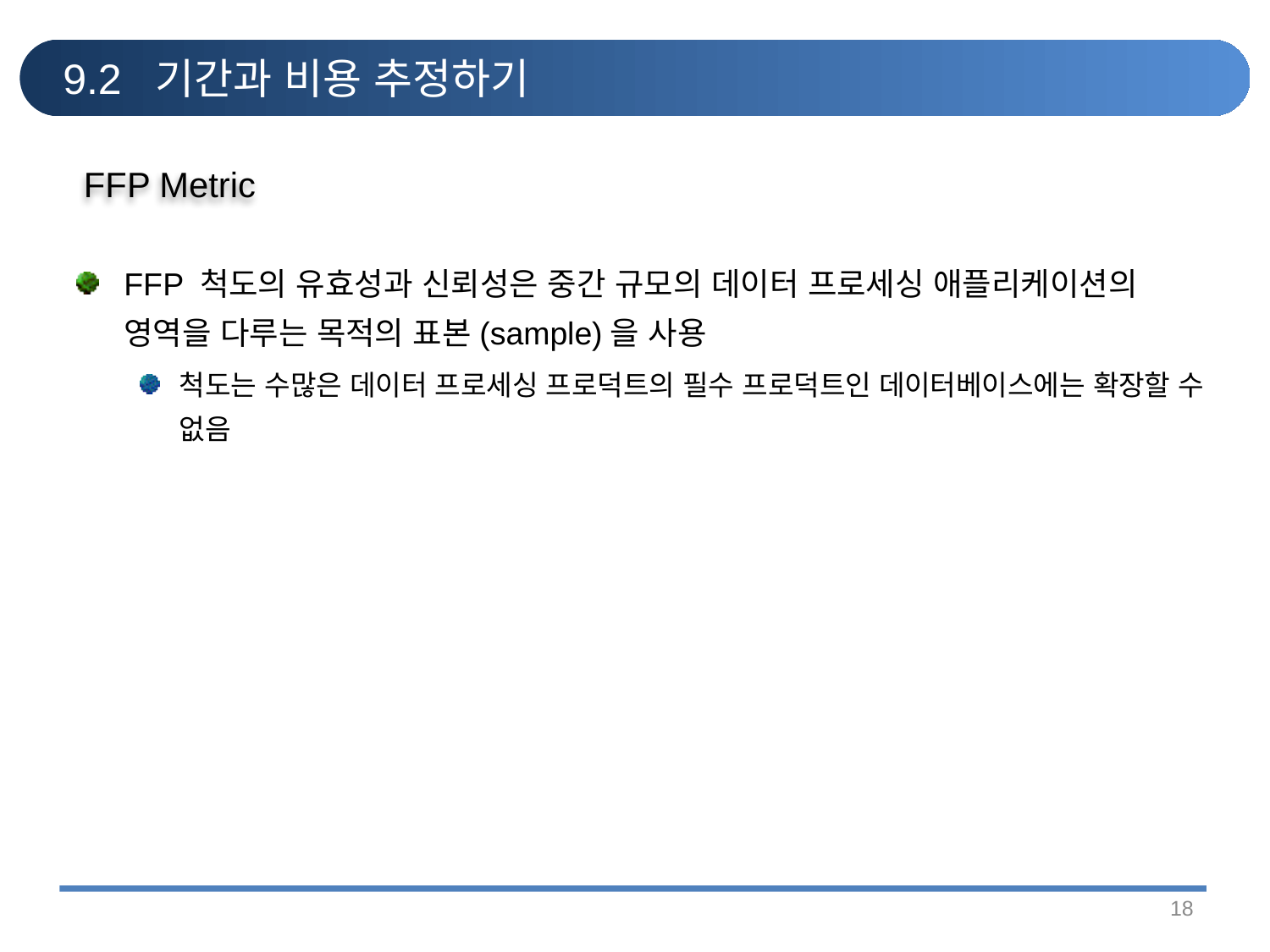

# 9.2  기간과 비용 추정하기
FFP Metric
FFP 척도의 유효성과 신뢰성은 중간 규모의 데이터 프로세싱 애플리케이션의 영역을 다루는 목적의 표본(sample)을 사용
척도는 수많은 데이터 프로세싱 프로덕트의 필수 프로덕트인 데이터베이스에는 확장할 수 없음

18